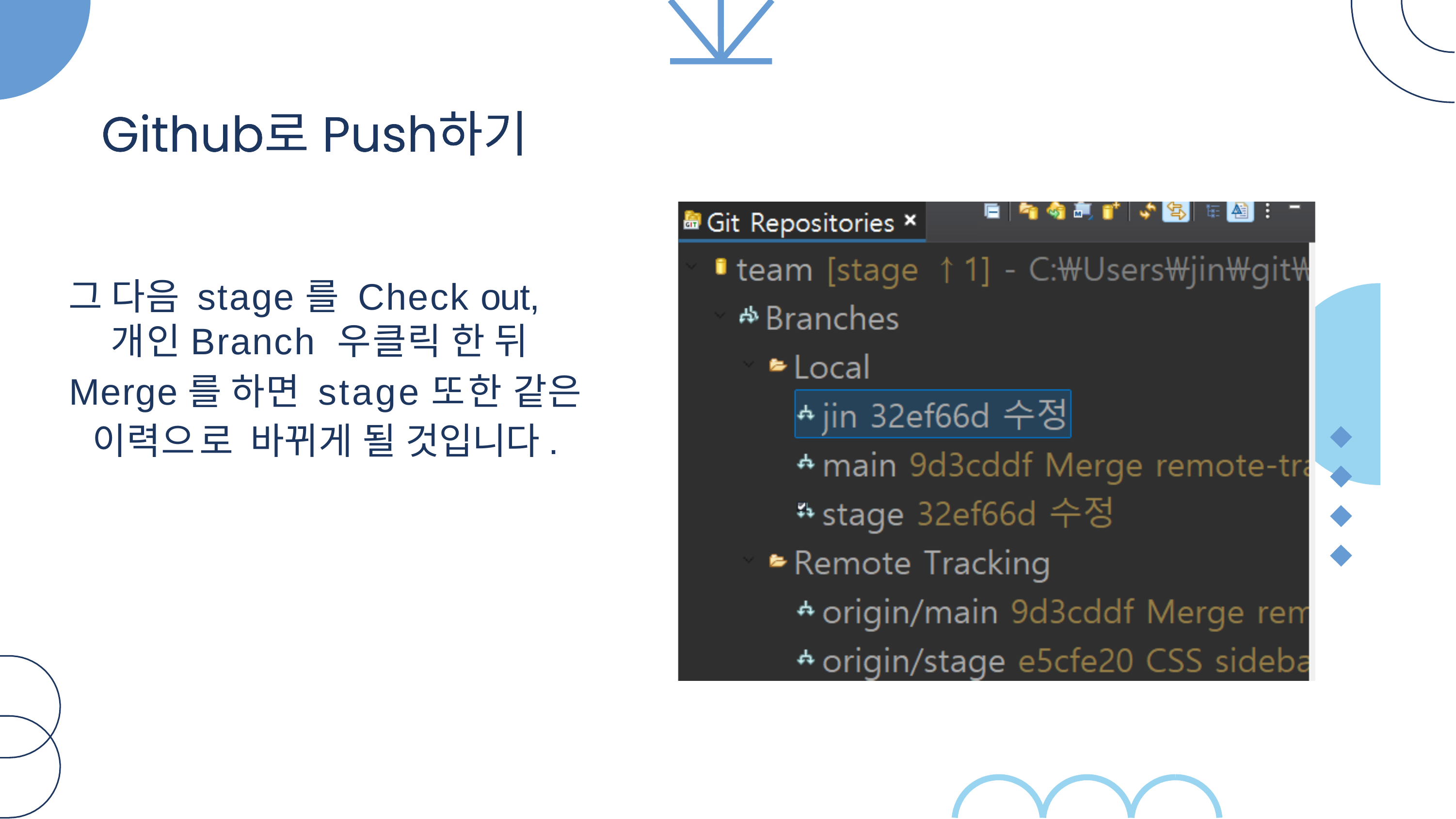

그 다음 stage를 Check out,
개인Branch 우클릭 한 뒤
Merge를 하면 stage또한 같은 이력으로 바뀌게 될 것입니다.